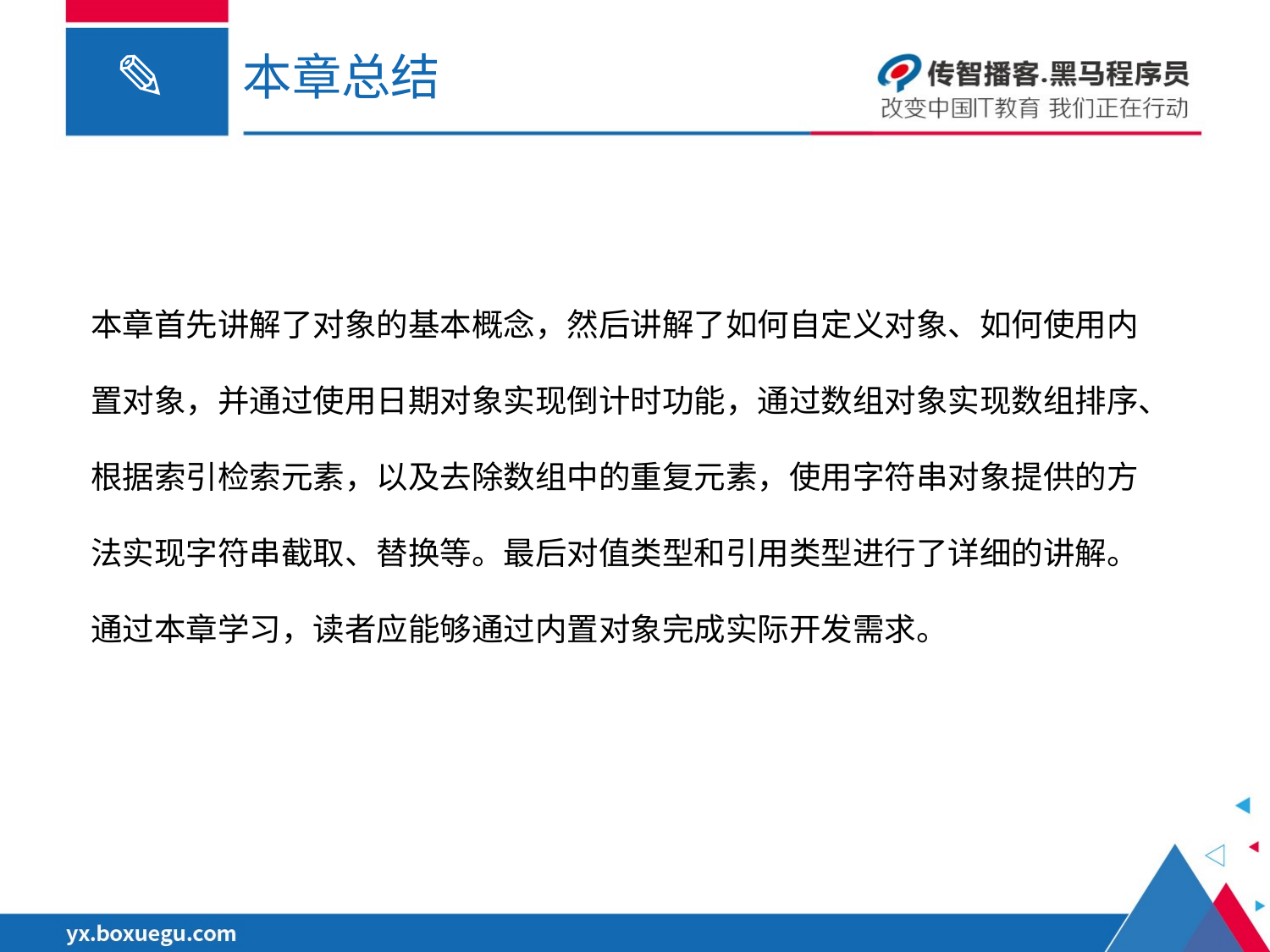

# 本章总结
本章首先讲解了对象的基本概念，然后讲解了如何自定义对象、如何使用内置对象，并通过使用日期对象实现倒计时功能，通过数组对象实现数组排序、根据索引检索元素，以及去除数组中的重复元素，使用字符串对象提供的方法实现字符串截取、替换等。最后对值类型和引用类型进行了详细的讲解。通过本章学习，读者应能够通过内置对象完成实际开发需求。